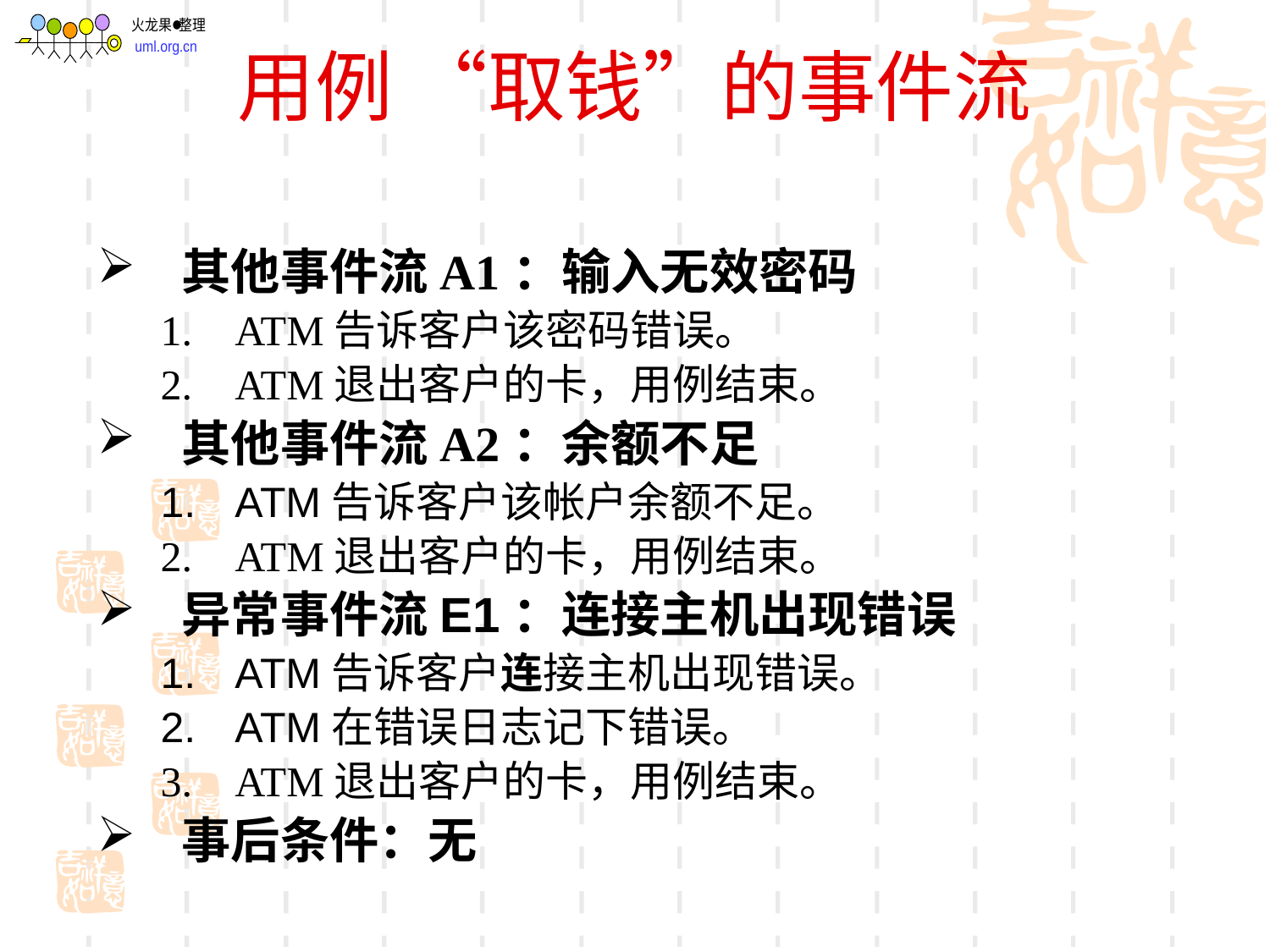

# 用例 “取钱”的事件流
其他事件流A1：输入无效密码
ATM告诉客户该密码错误。
ATM退出客户的卡，用例结束。
其他事件流A2：余额不足
ATM告诉客户该帐户余额不足。
ATM退出客户的卡，用例结束。
异常事件流E1：连接主机出现错误
ATM告诉客户连接主机出现错误。
ATM在错误日志记下错误。
ATM退出客户的卡，用例结束。
事后条件：无